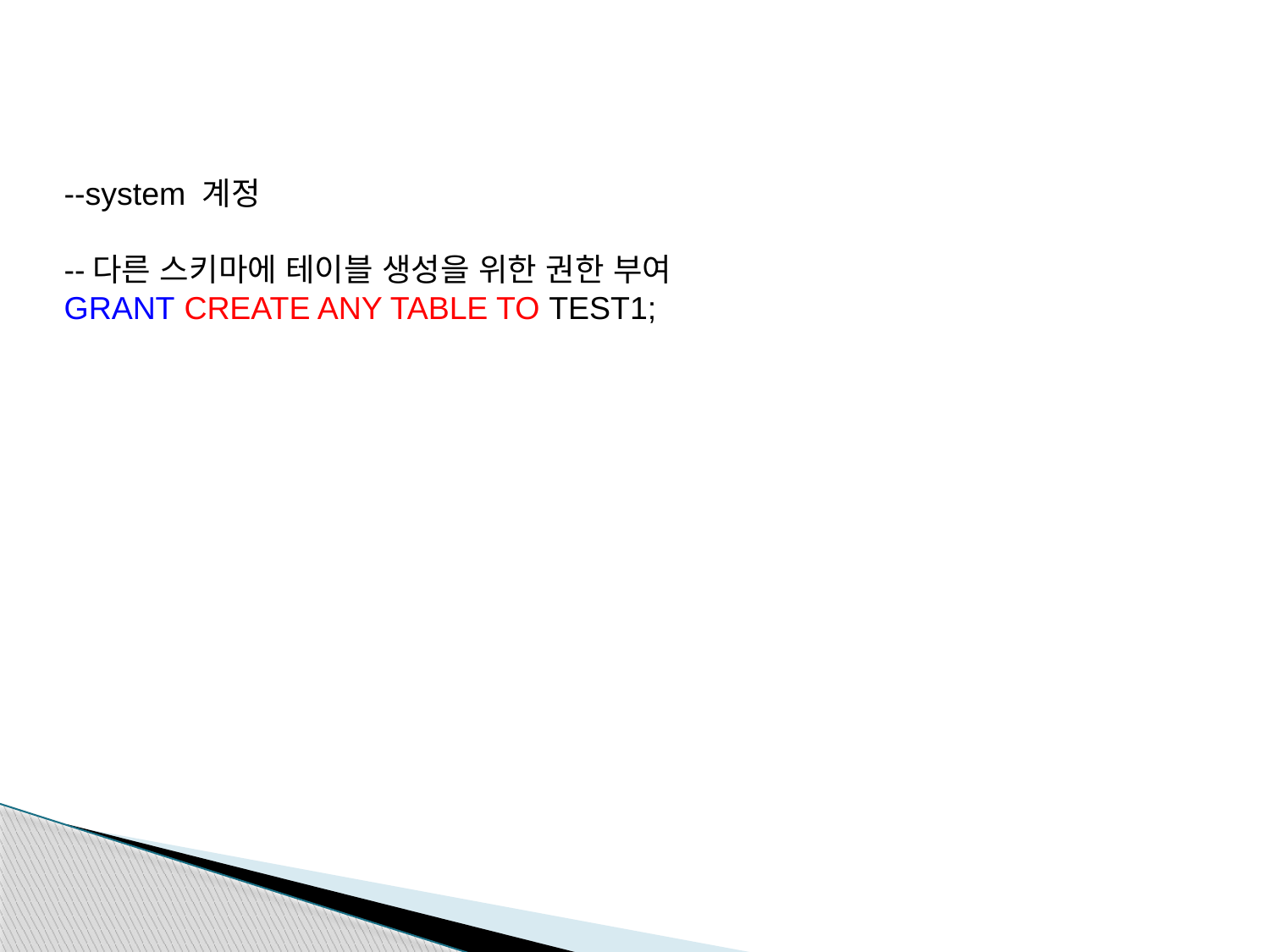

--system 계정

--다른 스키마에 테이블 생성을 위한 권한 부여
GRANT CREATE ANY TABLE TO TEST1;